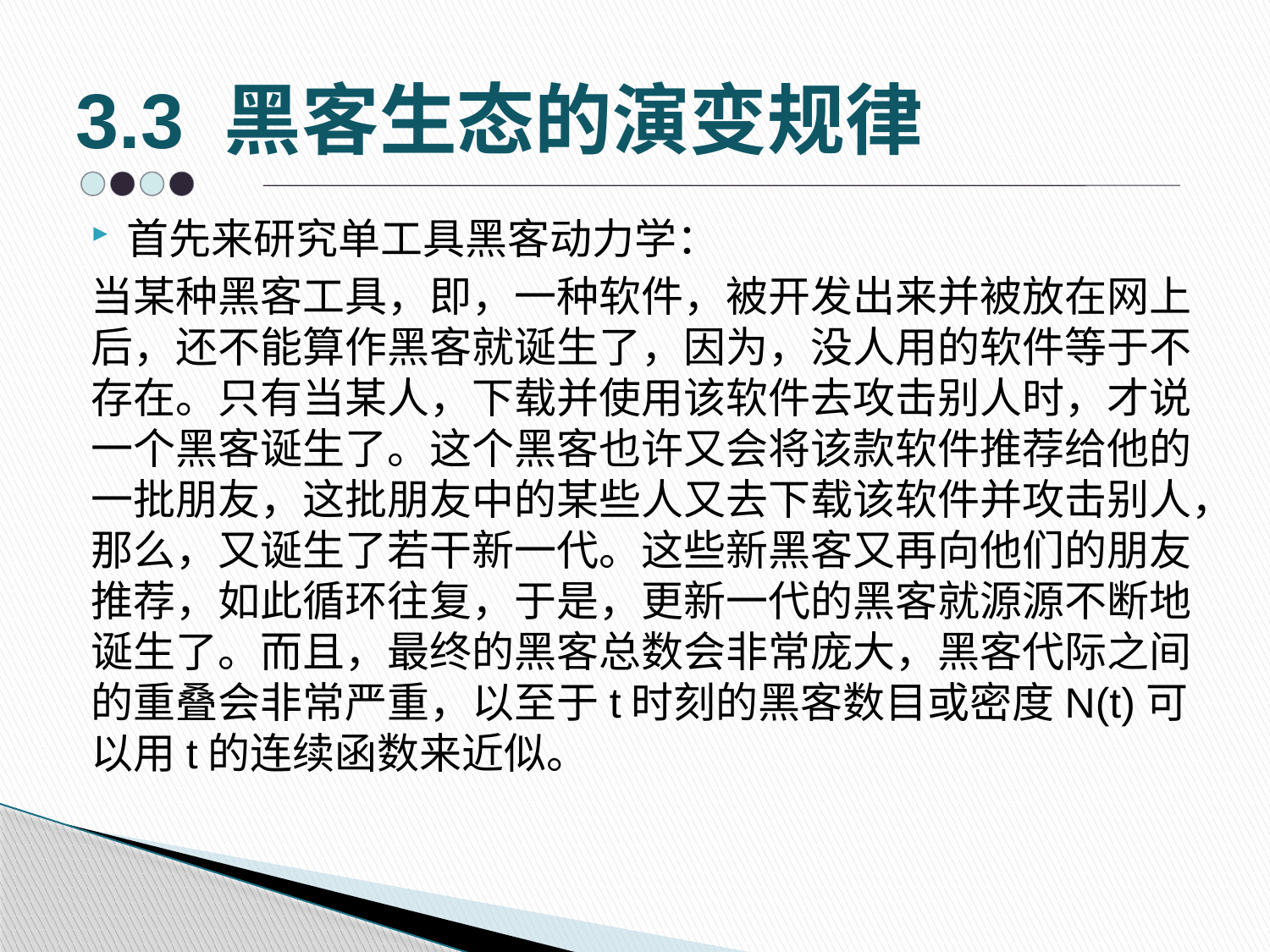

# 3.3 黑客生态的演变规律

首先来研究单工具黑客动力学：
当某种黑客工具，即，一种软件，被开发出来并被放在网上后，还不能算作黑客就诞生了，因为，没人用的软件等于不存在。只有当某人，下载并使用该软件去攻击别人时，才说一个黑客诞生了。这个黑客也许又会将该款软件推荐给他的一批朋友，这批朋友中的某些人又去下载该软件并攻击别人，那么，又诞生了若干新一代。这些新黑客又再向他们的朋友推荐，如此循环往复，于是，更新一代的黑客就源源不断地诞生了。而且，最终的黑客总数会非常庞大，黑客代际之间的重叠会非常严重，以至于t时刻的黑客数目或密度N(t)可以用t的连续函数来近似。